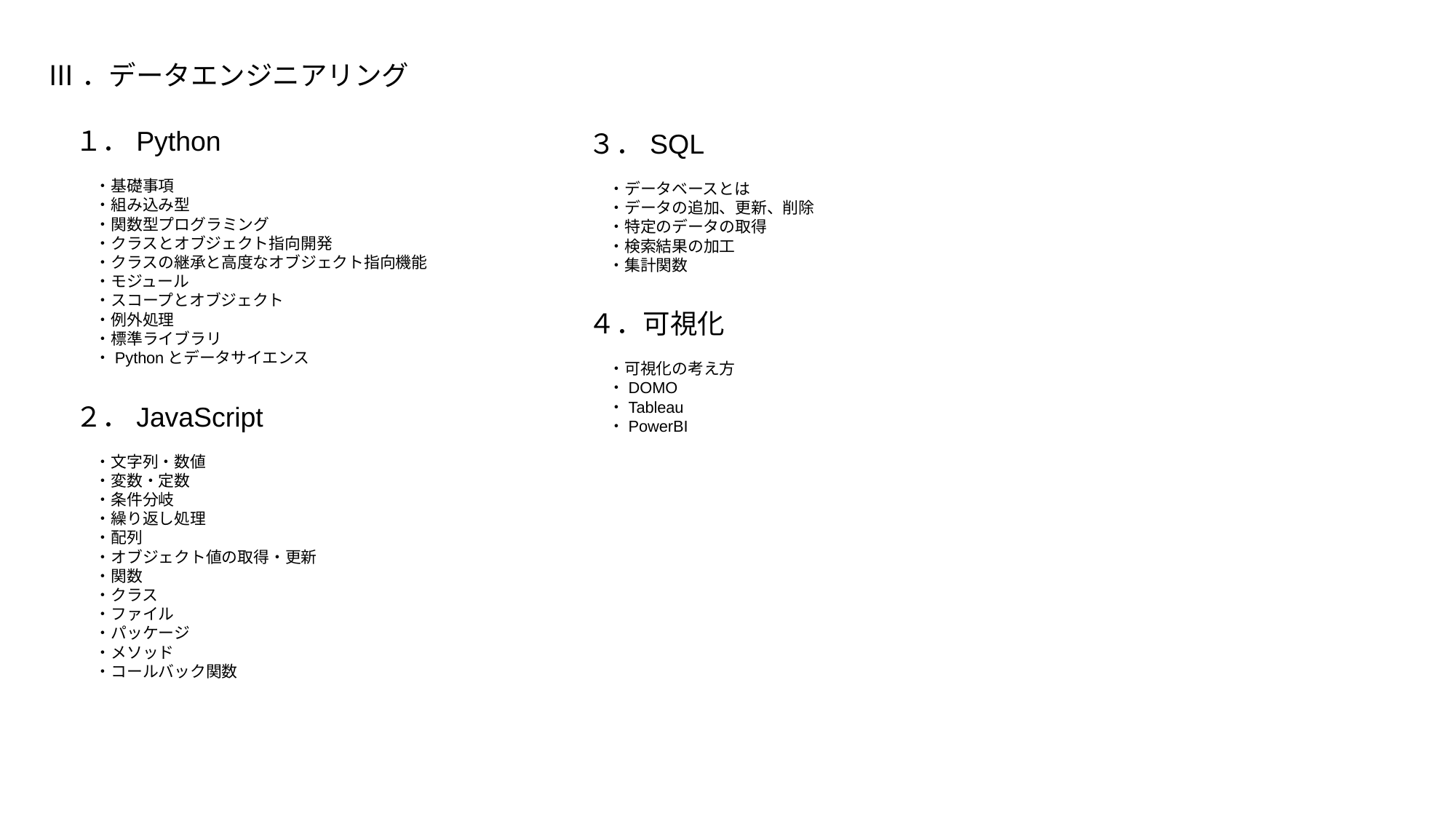

Ⅲ．データエンジニアリング

　１．Python

　　　・基礎事項
　　　・組み込み型
　　　・関数型プログラミング
　　　・クラスとオブジェクト指向開発
　　　・クラスの継承と高度なオブジェクト指向機能
　　　・モジュール
　　　・スコープとオブジェクト
　　　・例外処理
　　　・標準ライブラリ
　　　・Pythonとデータサイエンス

　２．JavaScript

　　　・文字列・数値
　　　・変数・定数
　　　・条件分岐
　　　・繰り返し処理
　　　・配列
　　　・オブジェクト値の取得・更新
　　　・関数
　　　・クラス
　　　・ファイル
　　　・パッケージ
　　　・メソッド
　　　・コールバック関数
　３．SQL

　　　・データベースとは
　　　・データの追加、更新、削除
　　　・特定のデータの取得
　　　・検索結果の加工
　　　・集計関数

　４．可視化

　　　・可視化の考え方
　　　・DOMO
　　　・Tableau
　　　・PowerBI